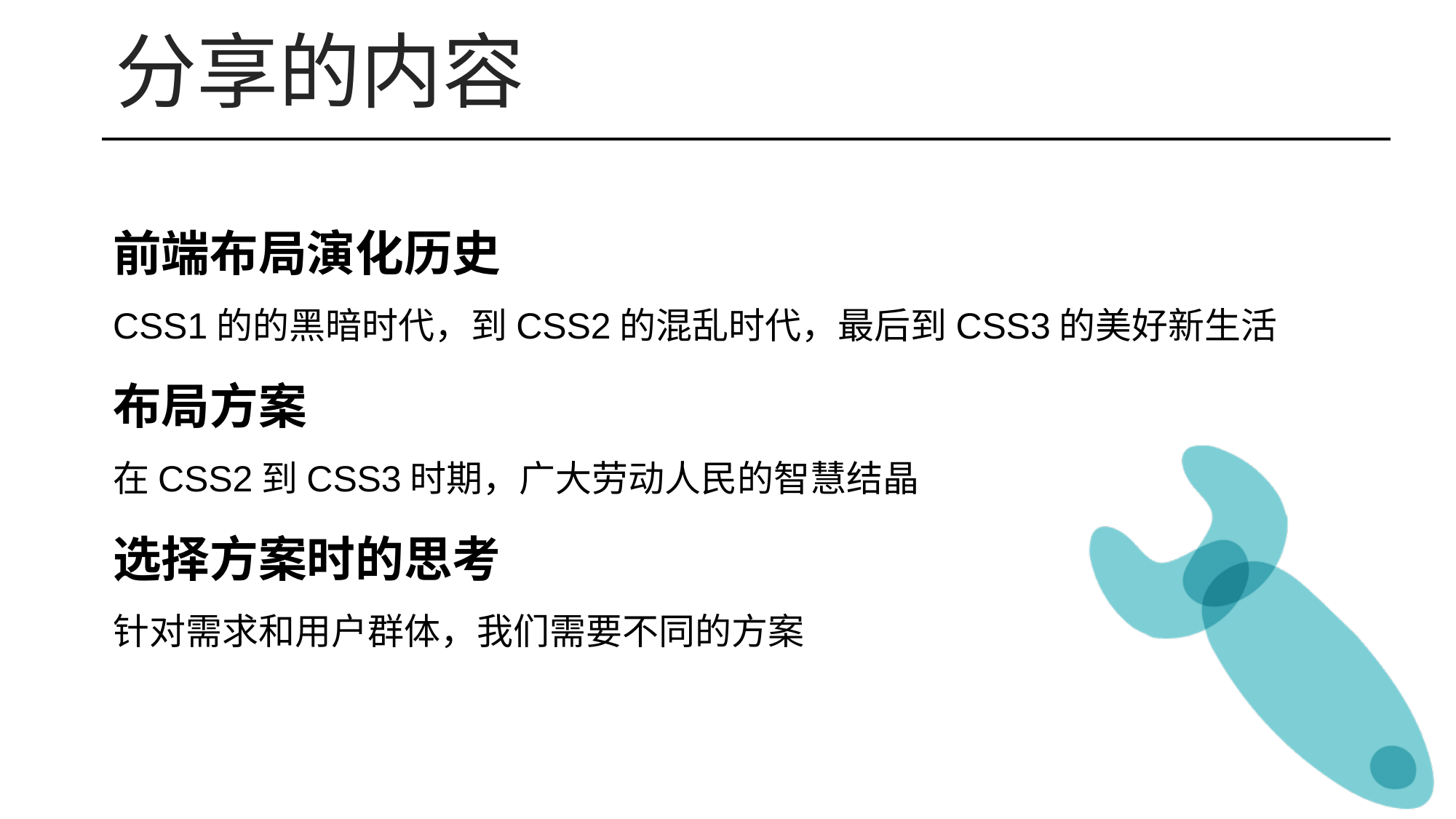

分享的内容
前端布局演化历史
CSS1的的黑暗时代，到CSS2的混乱时代，最后到CSS3的美好新生活
布局方案
在CSS2到CSS3时期，广大劳动人民的智慧结晶
选择方案时的思考
针对需求和用户群体，我们需要不同的方案